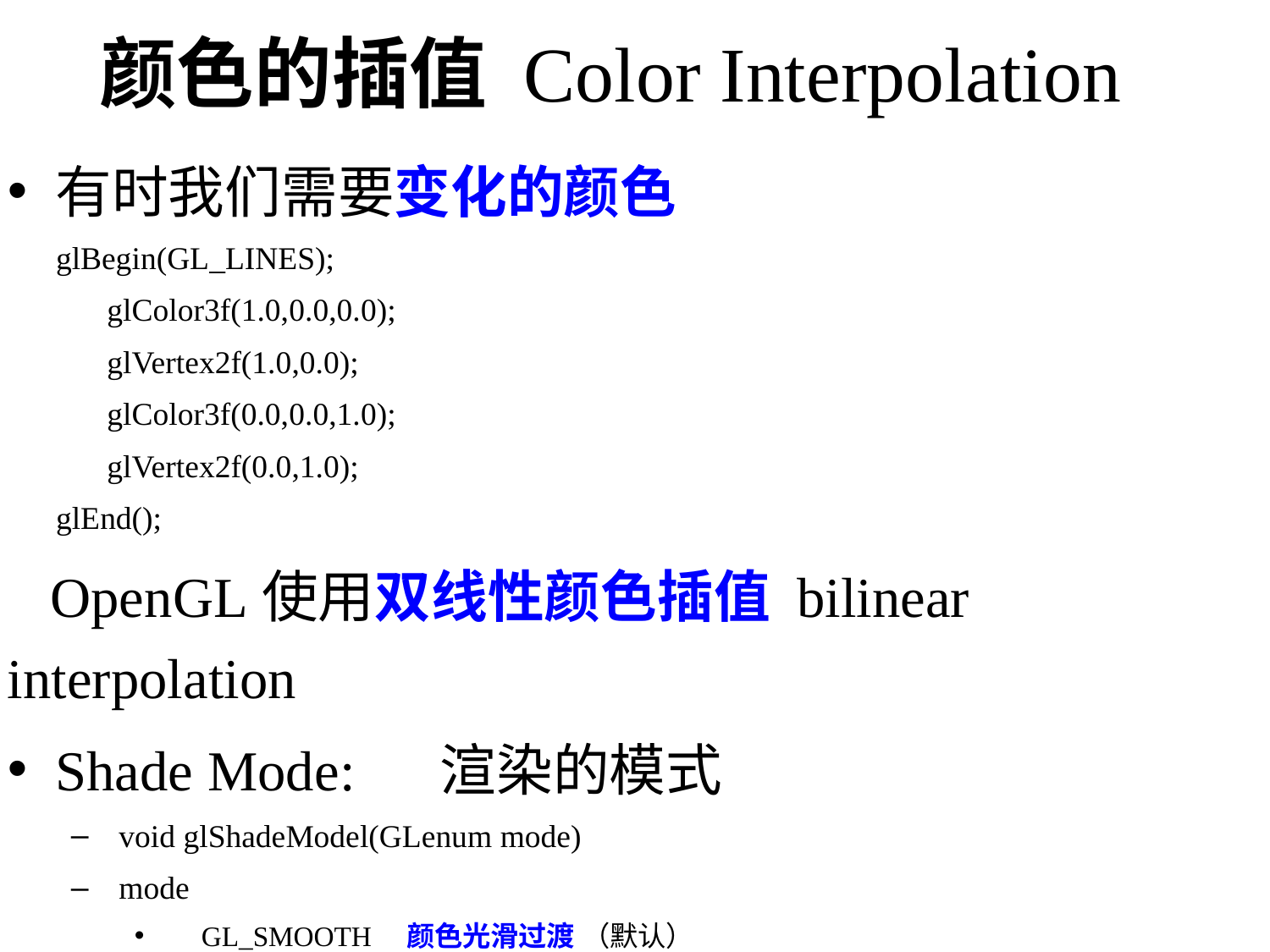

# 颜色的插值 Color Interpolation
有时我们需要变化的颜色
      glBegin(GL_LINES);
glColor3f(1.0,0.0,0.0);
glVertex2f(1.0,0.0);
glColor3f(0.0,0.0,1.0);
glVertex2f(0.0,1.0);
      glEnd();
   OpenGL使用双线性颜色插值 bilinear interpolation
Shade Mode:     渲染的模式
 void glShadeModel(GLenum mode)
 mode
     GL_SMOOTH    颜色光滑过渡 （默认）
     GL_FLAT            颜色单调过渡  (多边形第一个点颜色着色)